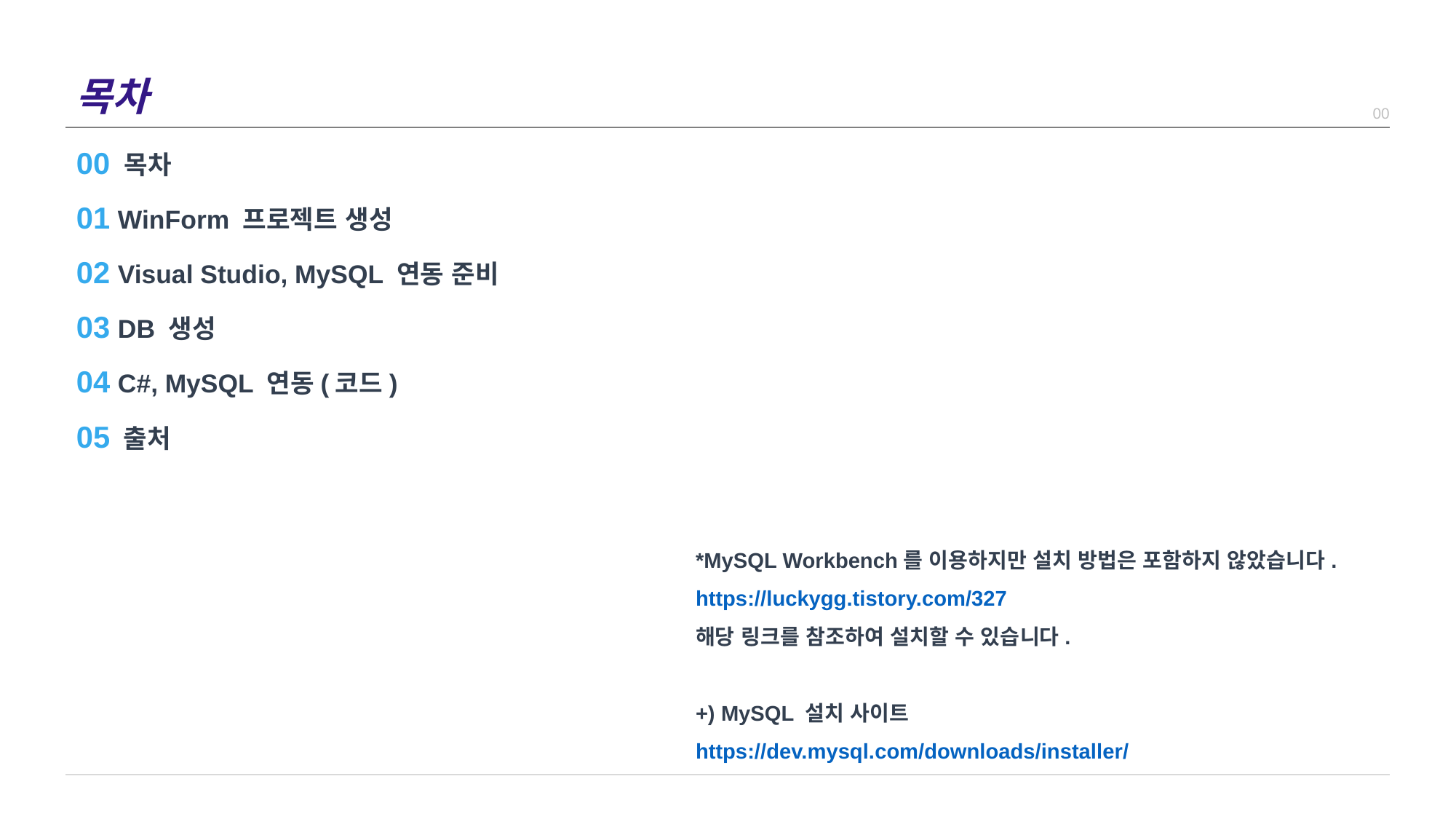

| 목차 | 00 |
| --- | --- |
00 목차
01 WinForm 프로젝트 생성
02 Visual Studio, MySQL 연동 준비
03 DB 생성
04 C#, MySQL 연동(코드)
05 출처
*MySQL Workbench를 이용하지만 설치 방법은 포함하지 않았습니다.
https://luckygg.tistory.com/327
해당 링크를 참조하여 설치할 수 있습니다.

+) MySQL 설치 사이트
https://dev.mysql.com/downloads/installer/
|  |
| --- |